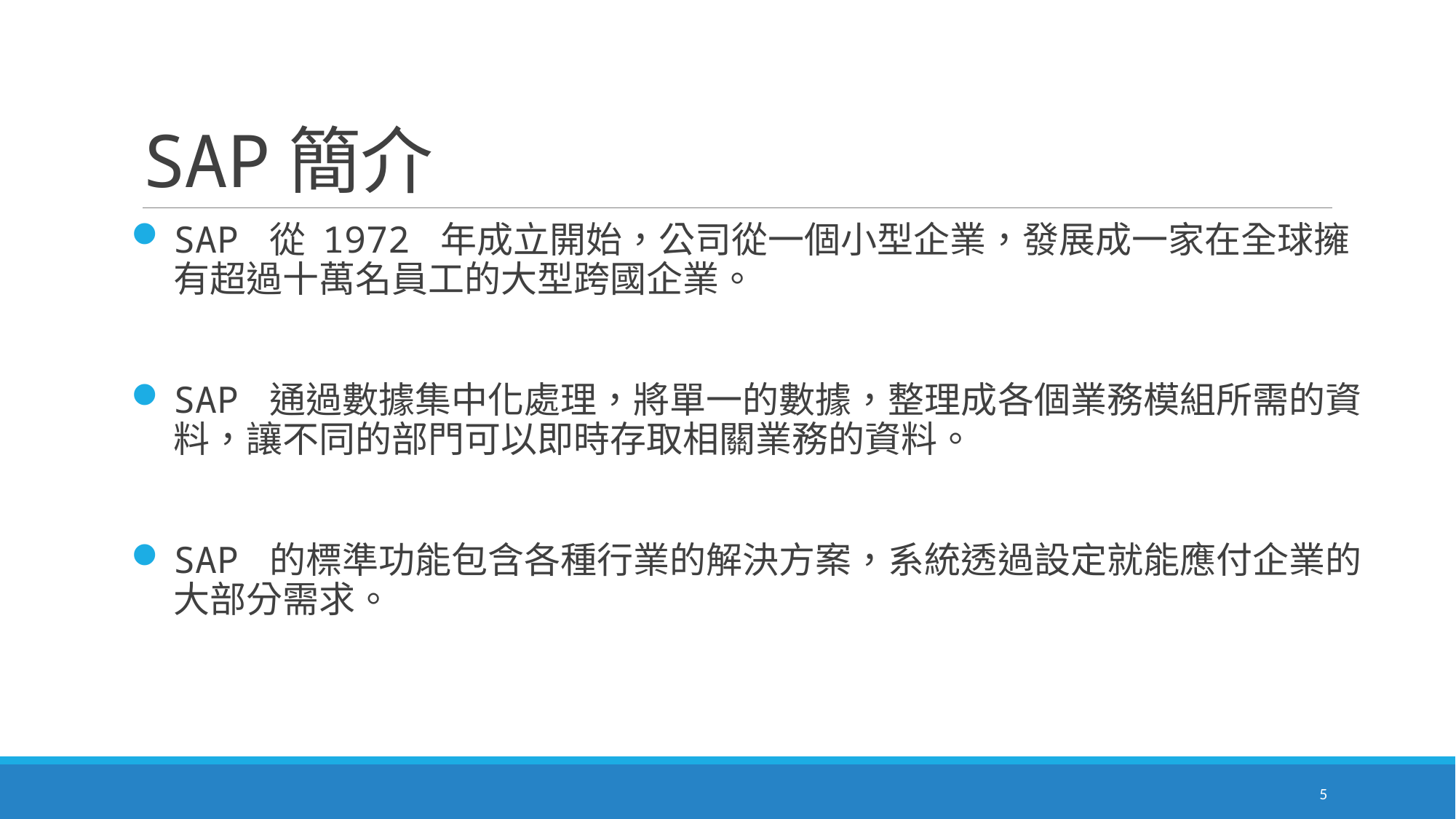

# SAP簡介
SAP 從 1972 年成立開始，公司從一個小型企業，發展成一家在全球擁有超過十萬名員工的大型跨國企業。

SAP 通過數據集中化處理，將單一的數據，整理成各個業務模組所需的資料，讓不同的部門可以即時存取相關業務的資料。

SAP 的標準功能包含各種行業的解決方案，系統透過設定就能應付企業的大部分需求。
5